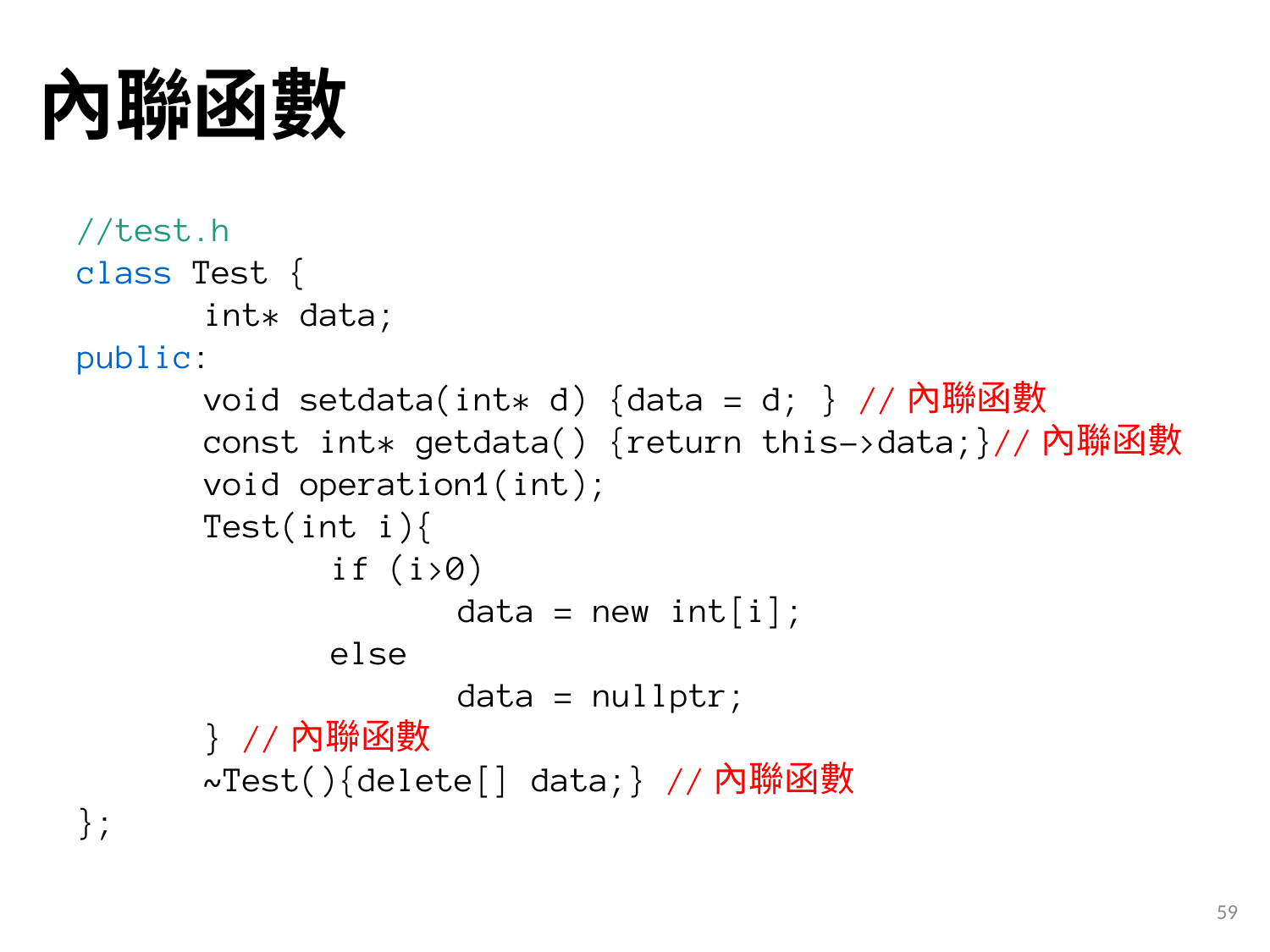

# 內聯函數
//test.h
class Test {
	int* data;
public:
	void setdata(int* d) {data = d; } //內聯函數
	const int* getdata() {return this->data;}//內聯函數
	void operation1(int);
	Test(int i){
		if (i>0)
			data = new int[i];
		else
			data = nullptr;
 	} //內聯函數
	~Test(){delete[] data;} //內聯函數
};
59